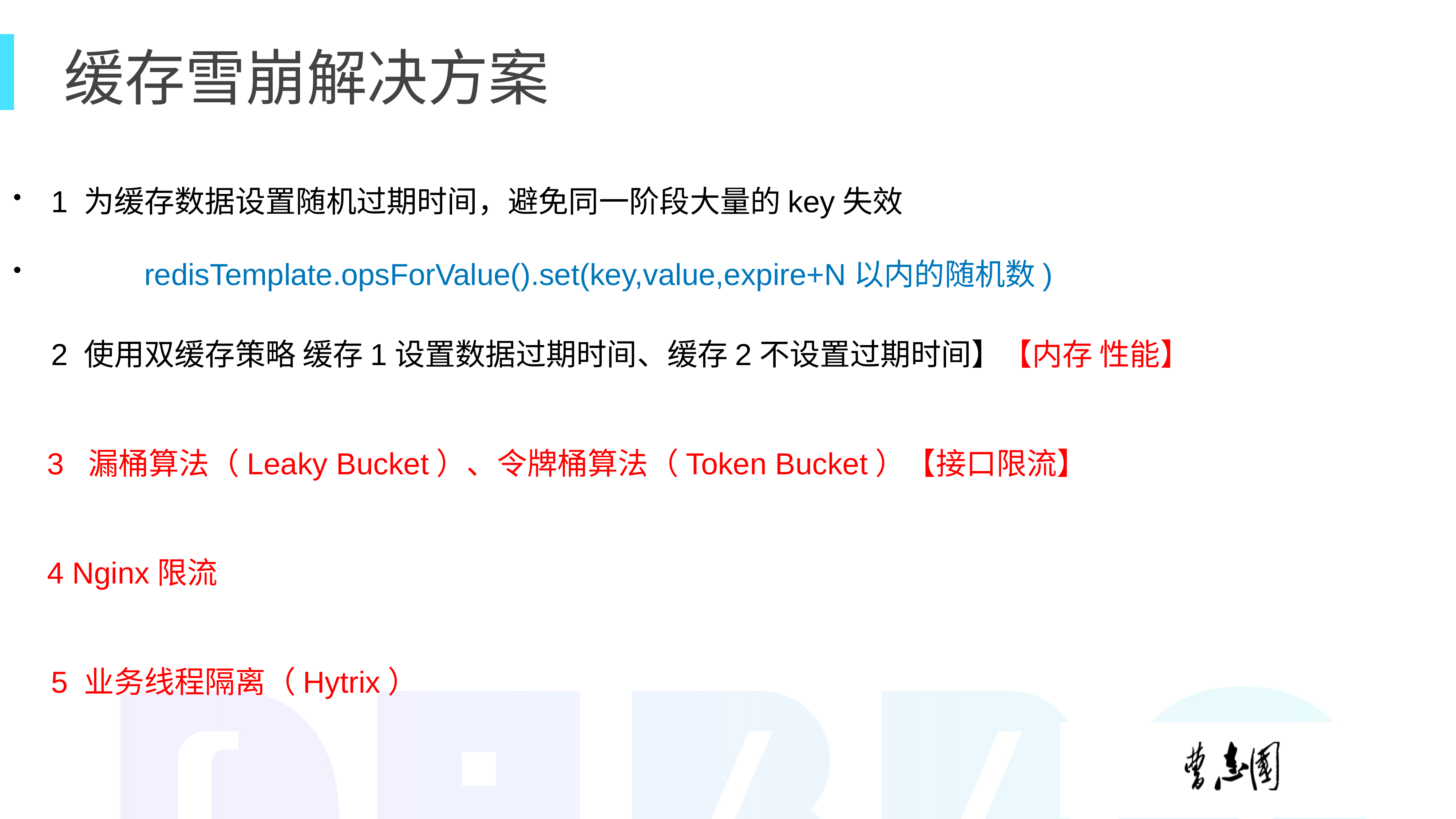

缓存雪崩解决方案
1 为缓存数据设置随机过期时间，避免同一阶段大量的key失效

           redisTemplate.opsForValue().set(key,value,expire+N以内的随机数)

	2 使用双缓存策略 缓存1设置数据过期时间、缓存2不设置过期时间】【内存 性能】

    3  漏桶算法（Leaky Bucket）、令牌桶算法（Token Bucket）【接口限流】

    4 Nginx限流

	5 业务线程隔离（Hytrix）